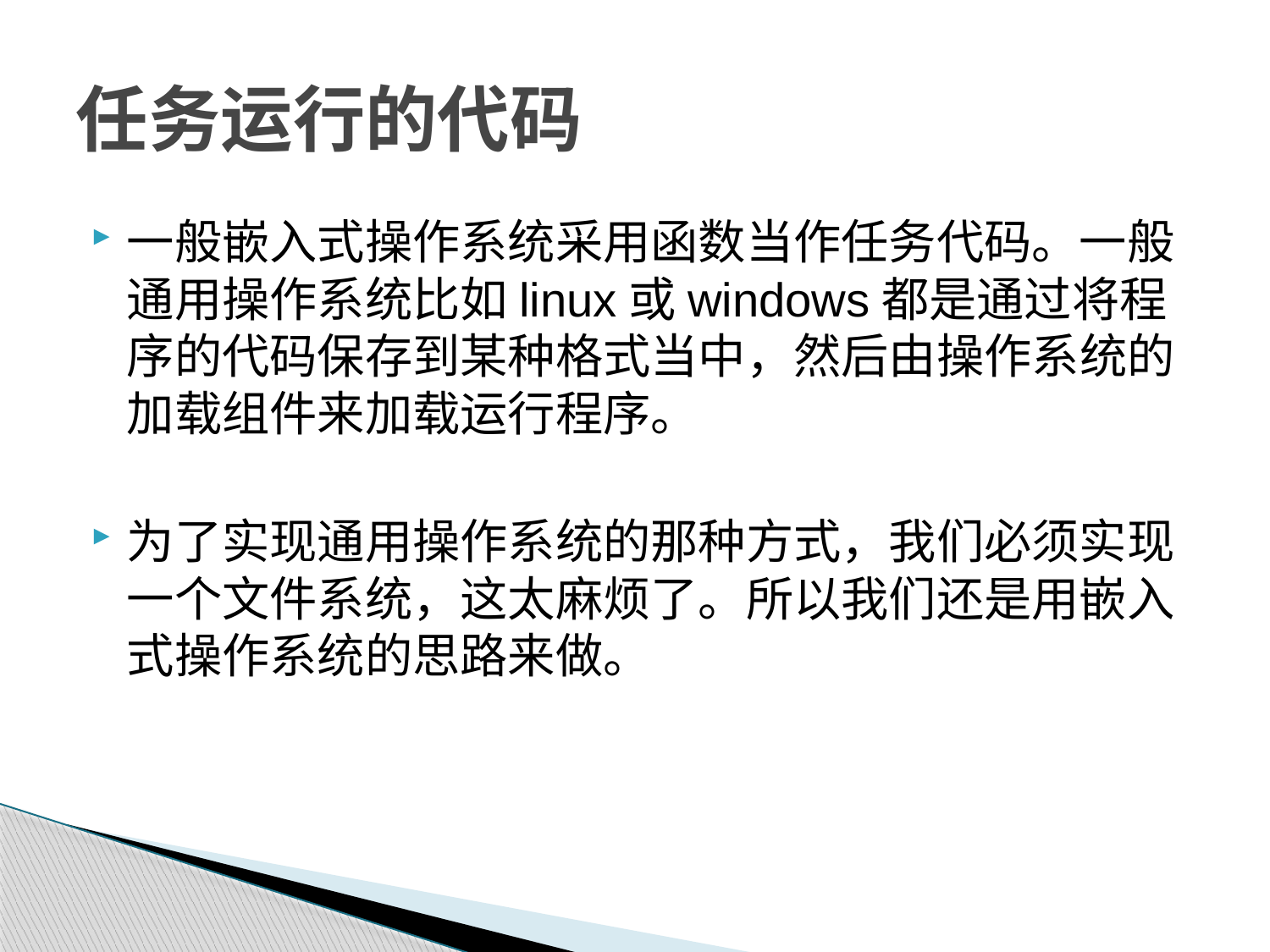

# 任务运行的代码
一般嵌入式操作系统采用函数当作任务代码。一般通用操作系统比如linux或windows都是通过将程序的代码保存到某种格式当中，然后由操作系统的加载组件来加载运行程序。

为了实现通用操作系统的那种方式，我们必须实现一个文件系统，这太麻烦了。所以我们还是用嵌入式操作系统的思路来做。